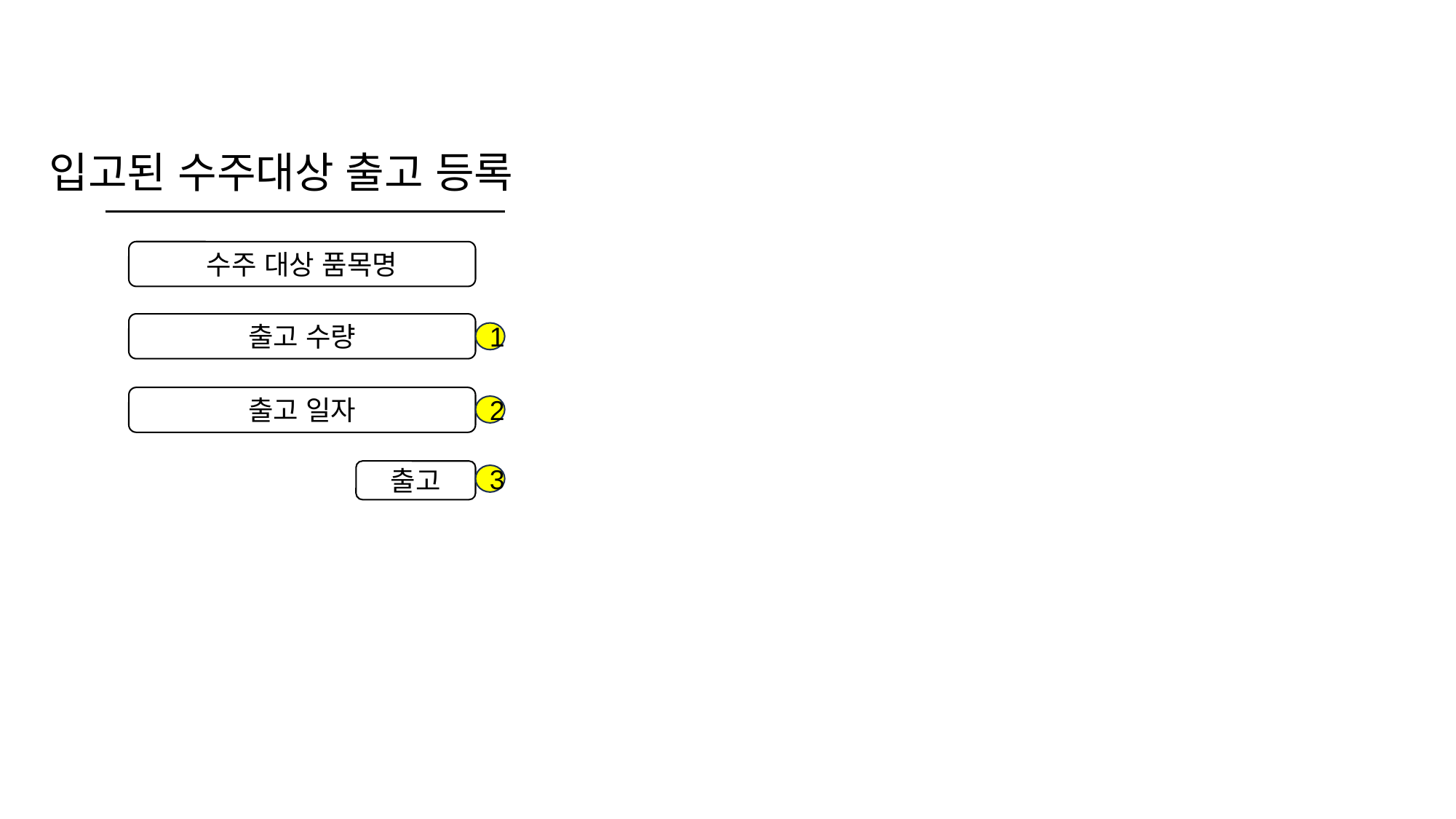

입고된 수주대상 출고 등록
수주 대상 품목명
출고 수량
1
출고 일자
2
출고
3